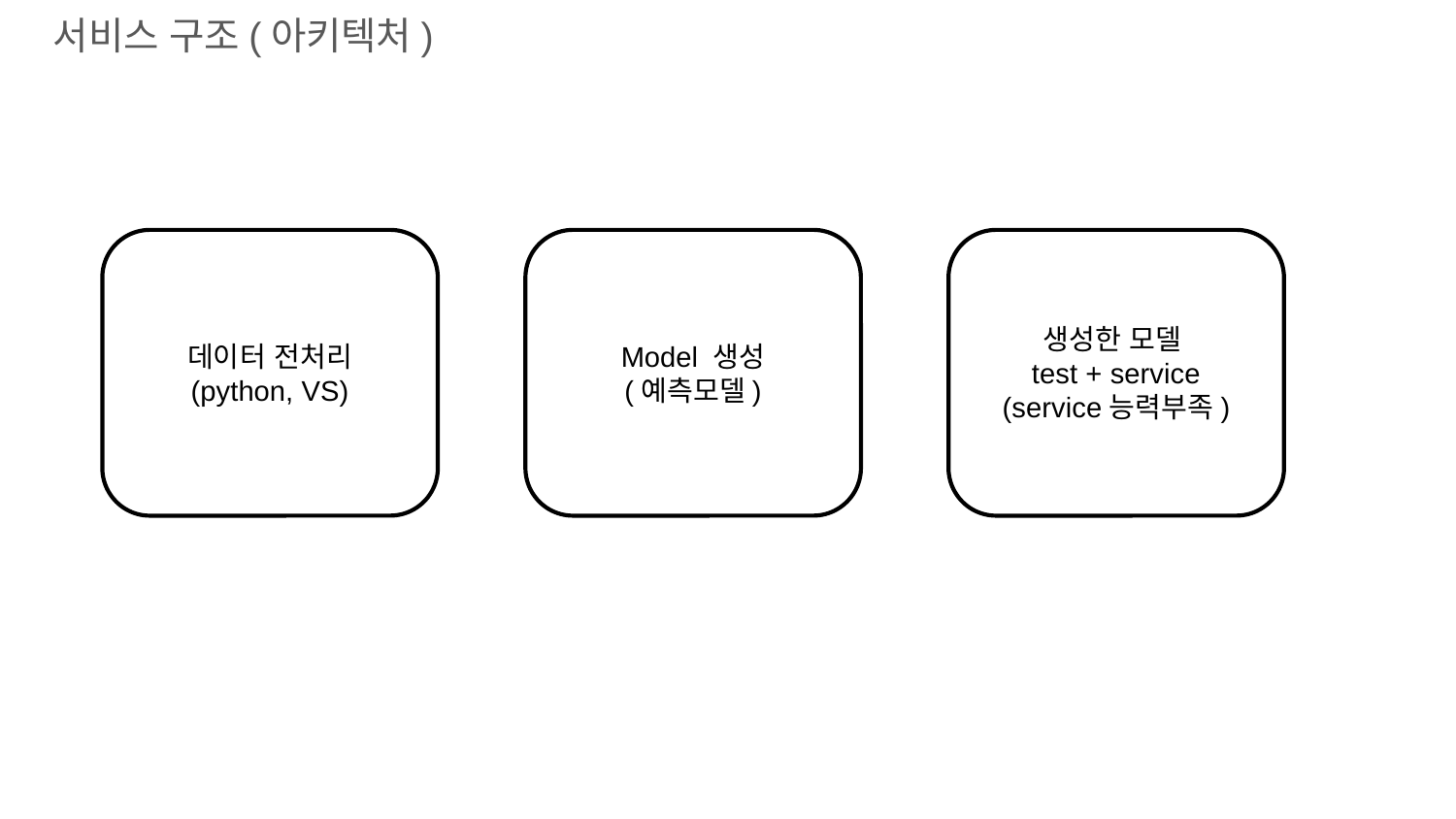

서비스 구조(아키텍처)

생성한 모델
test + service
(service능력부족)
데이터 전처리
(python, VS)
Model 생성
(예측모델)